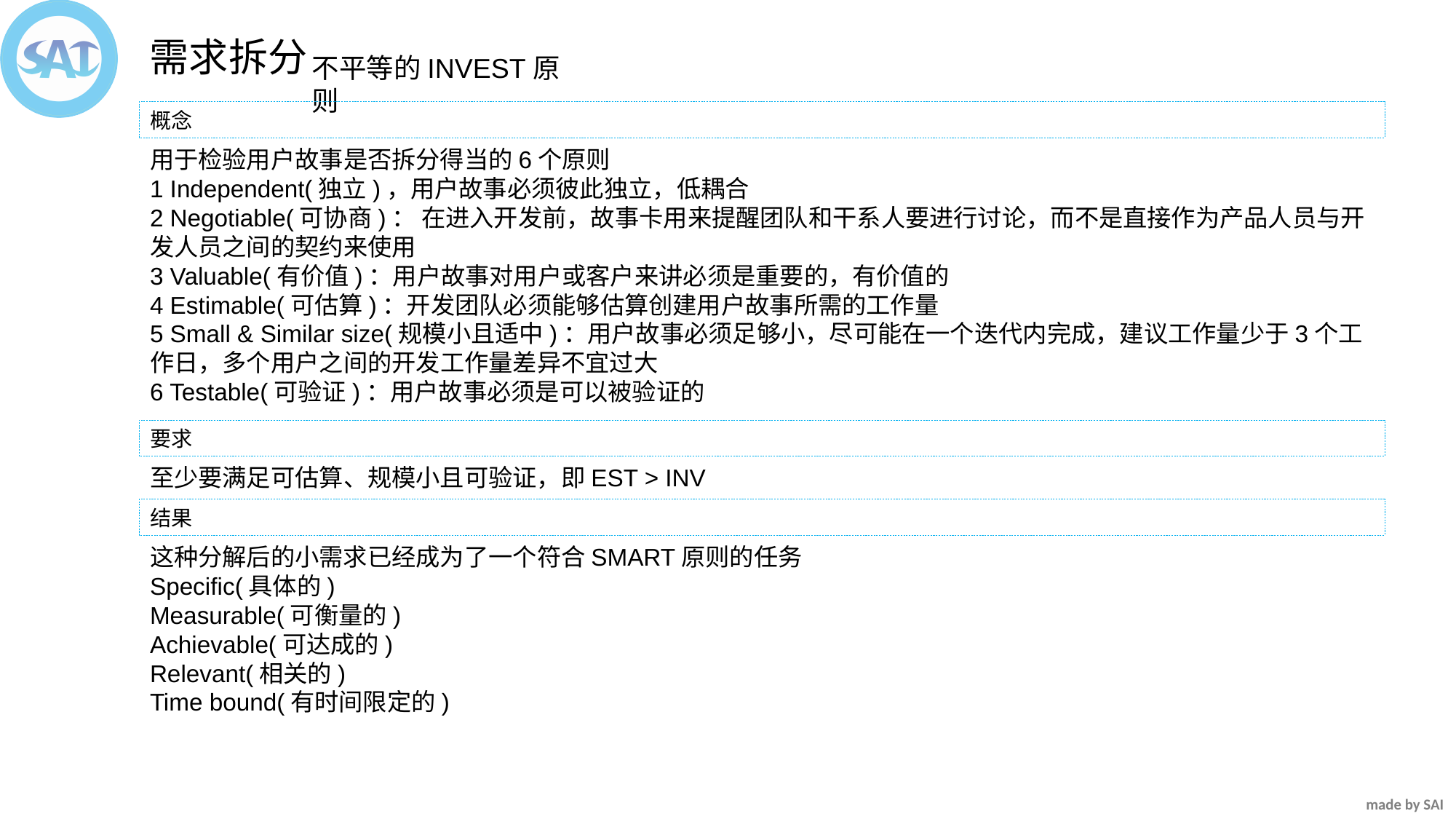

需求拆分
不平等的INVEST原则
概念
用于检验用户故事是否拆分得当的6个原则
1 Independent(独立)，用户故事必须彼此独立，低耦合
2 Negotiable(可协商)： 在进入开发前，故事卡用来提醒团队和干系人要进行讨论，而不是直接作为产品人员与开发人员之间的契约来使用
3 Valuable(有价值)：用户故事对用户或客户来讲必须是重要的，有价值的
4 Estimable(可估算)：开发团队必须能够估算创建用户故事所需的工作量
5 Small & Similar size(规模小且适中)：用户故事必须足够小，尽可能在一个迭代内完成，建议工作量少于3个工作日，多个用户之间的开发工作量差异不宜过大
6 Testable(可验证)：用户故事必须是可以被验证的
要求
至少要满足可估算、规模小且可验证，即EST > INV
结果
这种分解后的小需求已经成为了一个符合SMART原则的任务
Specific(具体的)
Measurable(可衡量的)
Achievable(可达成的)
Relevant(相关的)
Time bound(有时间限定的)